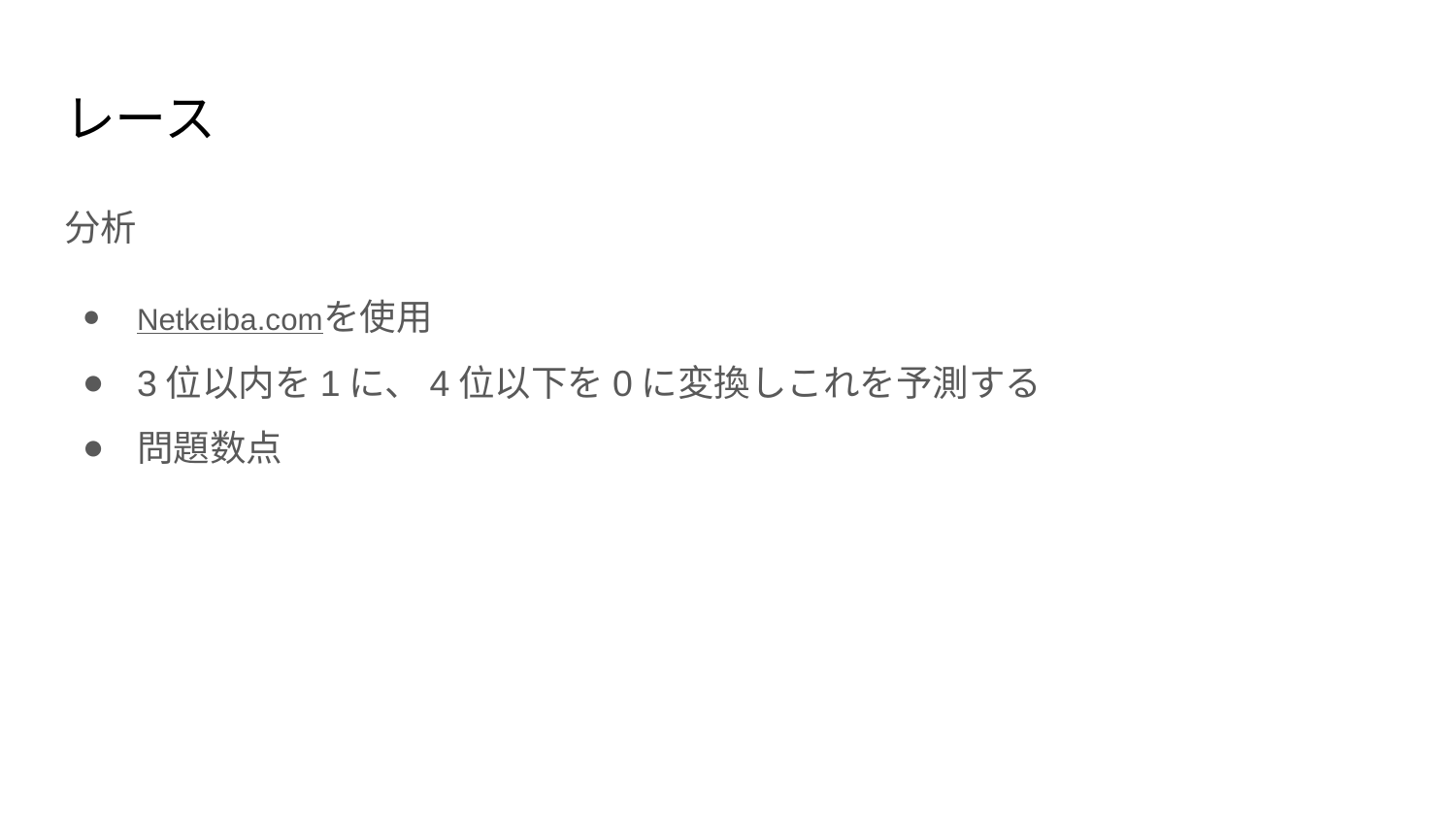

# レース
分析
Netkeiba.comを使用
3位以内を1に、4位以下を0に変換しこれを予測する
問題数点